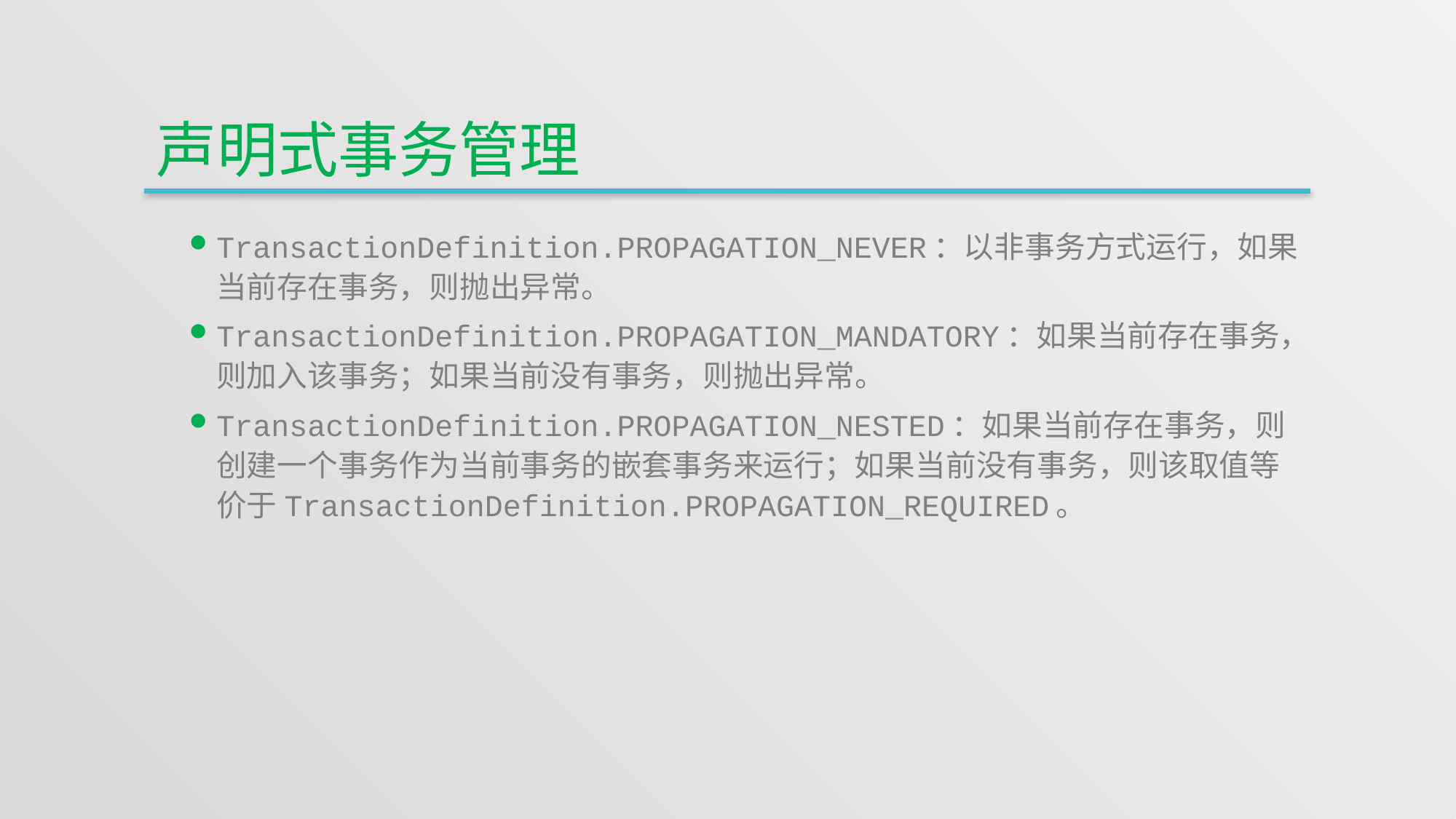

# 声明式事务管理
TransactionDefinition.PROPAGATION_NEVER：以非事务方式运行，如果当前存在事务，则抛出异常。
TransactionDefinition.PROPAGATION_MANDATORY：如果当前存在事务，则加入该事务；如果当前没有事务，则抛出异常。
TransactionDefinition.PROPAGATION_NESTED：如果当前存在事务，则创建一个事务作为当前事务的嵌套事务来运行；如果当前没有事务，则该取值等价于TransactionDefinition.PROPAGATION_REQUIRED。